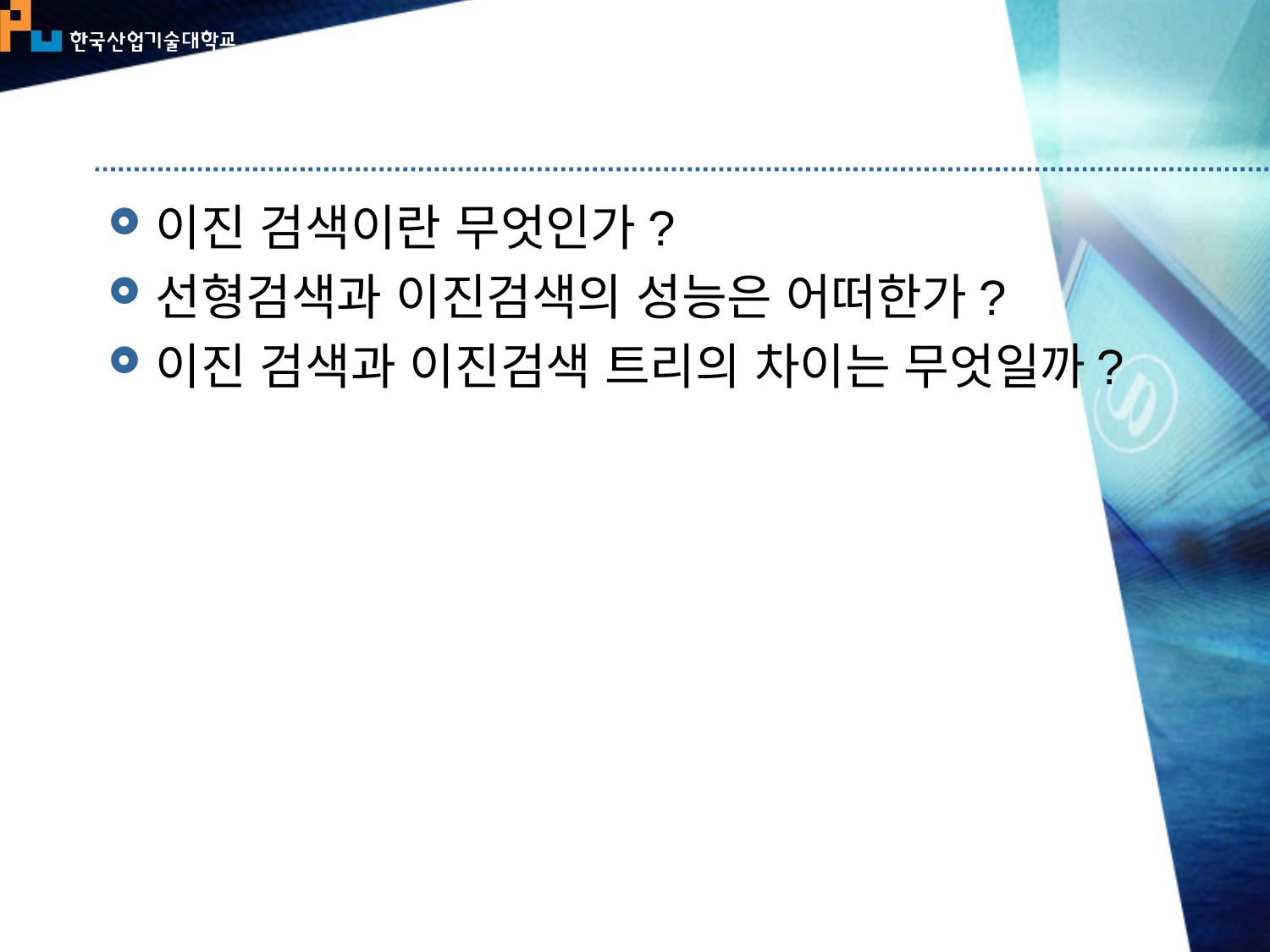

#
이진 검색이란 무엇인가?
선형검색과 이진검색의 성능은 어떠한가?
이진 검색과 이진검색 트리의 차이는 무엇일까?